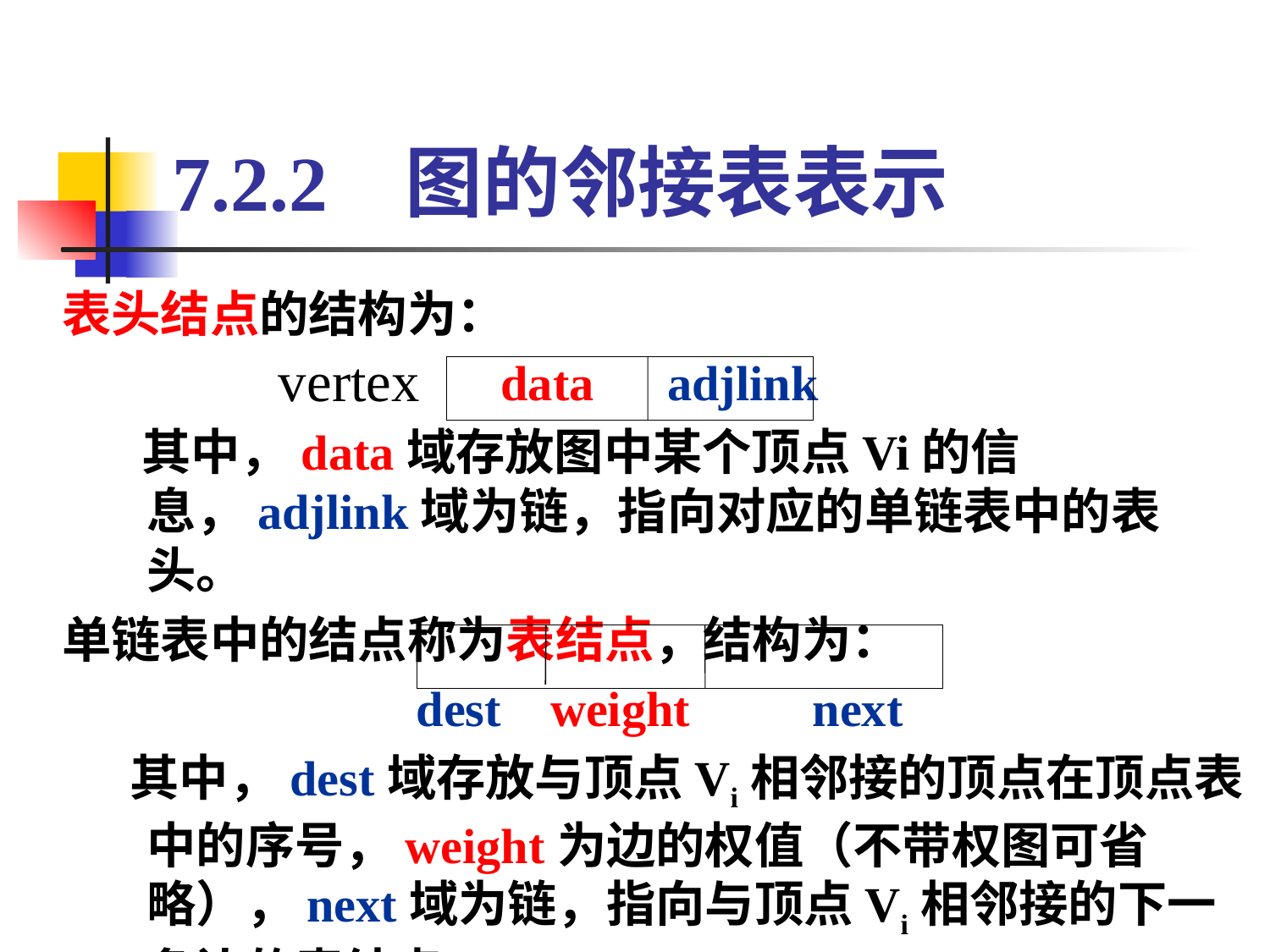

# 7.2.2   图的邻接表表示
表头结点的结构为：
data　adjlink
      其中，data域存放图中某个顶点Vi的信息，adjlink域为链，指向对应的单链表中的表头。
单链表中的结点称为表结点，结构为：
dest    weight    　next
     其中，dest域存放与顶点Vi相邻接的顶点在顶点表中的序号，weight为边的权值（不带权图可省略），next域为链，指向与顶点Vi相邻接的下一条边的表结点。

vertex

41